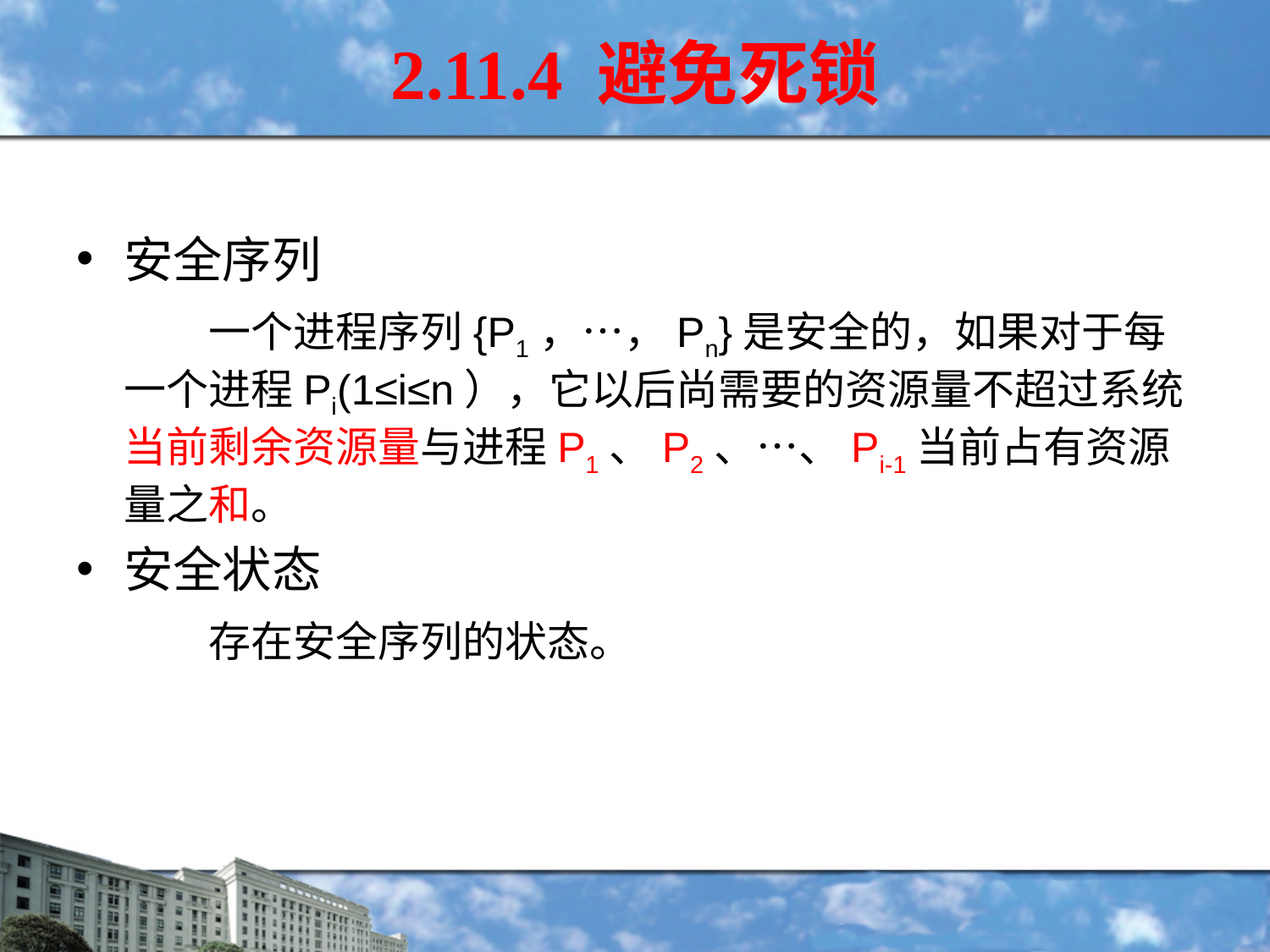

安全序列
           一个进程序列{P1，…，Pn}是安全的，如果对于每一个进程Pi(1≤i≤n），它以后尚需要的资源量不超过系统当前剩余资源量与进程P1、P2、…、Pi-1当前占有资源量之和。
安全状态
           存在安全序列的状态。
2.11.4 避免死锁